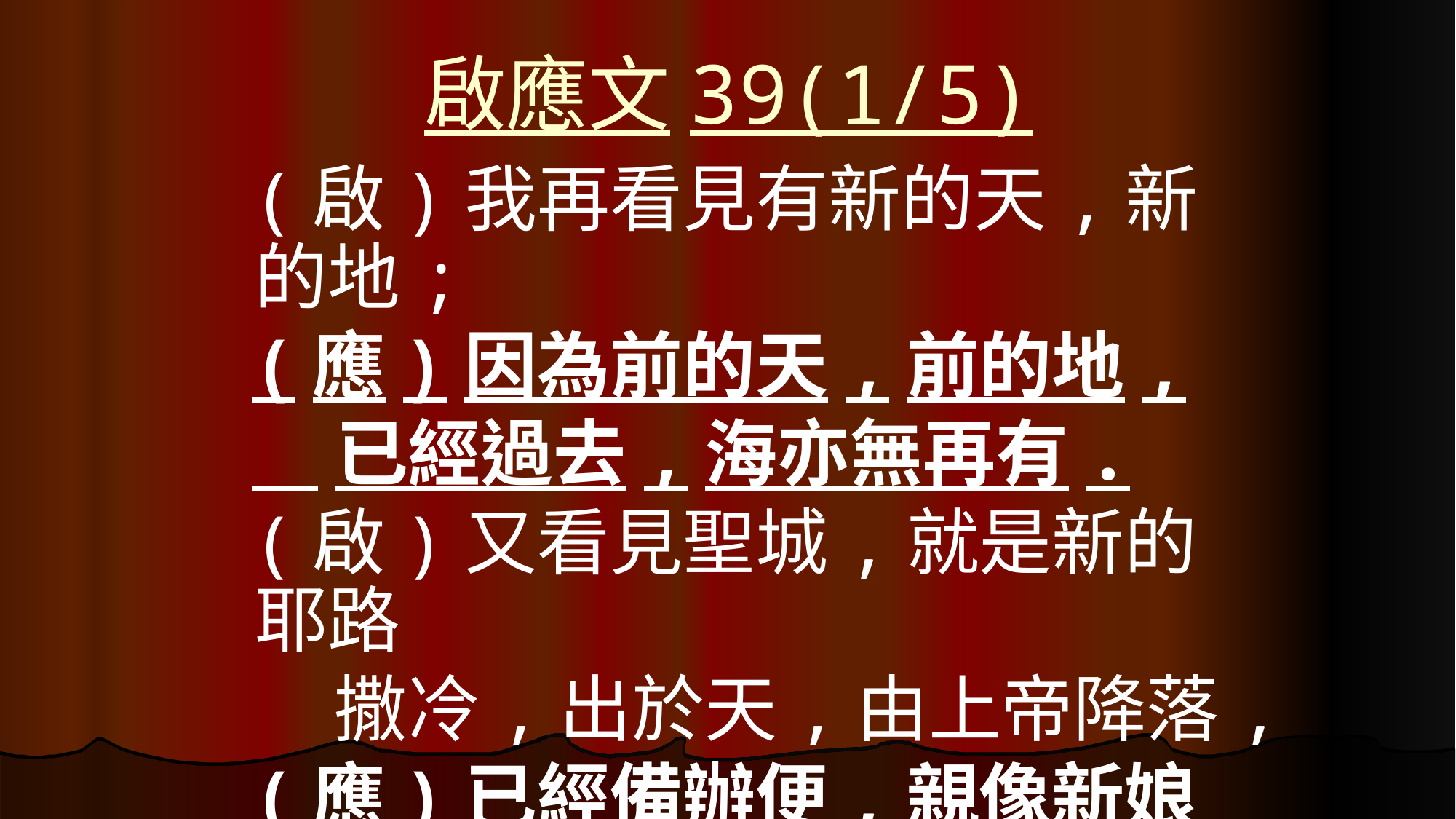

# 啟應文39(1/5)
(啟)我再看見有新的天,新的地;
(應)因為前的天,前的地,
    已經過去,海亦無再有.
(啟)又看見聖城,就是新的耶路
    撒冷,出於天,由上帝降落,
(應)已經備辦便,親像新娘裝飾
    來等候她的丈夫.